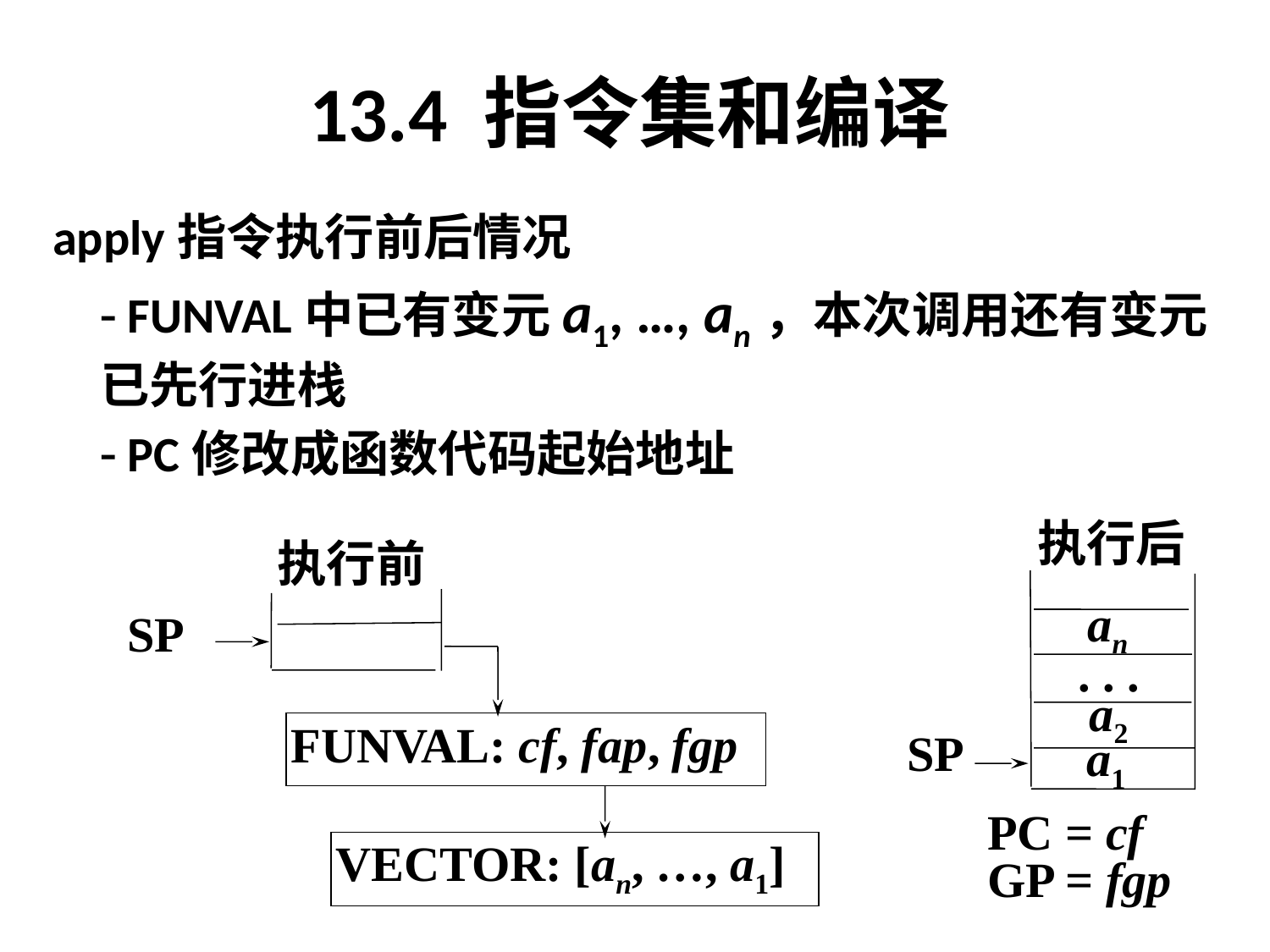

# 13.4 指令集和编译
apply指令执行前后情况
	− FUNVAL中已有变元a1, …, an，本次调用还有变元已先行进栈
	− PC修改成函数代码起始地址
执行后

an

. . .

a2

SP
a1

PC = cf
GP = fgp
执行前

SP

FUNVAL: cf, fap, fgp

VECTOR: [an, …, a1]